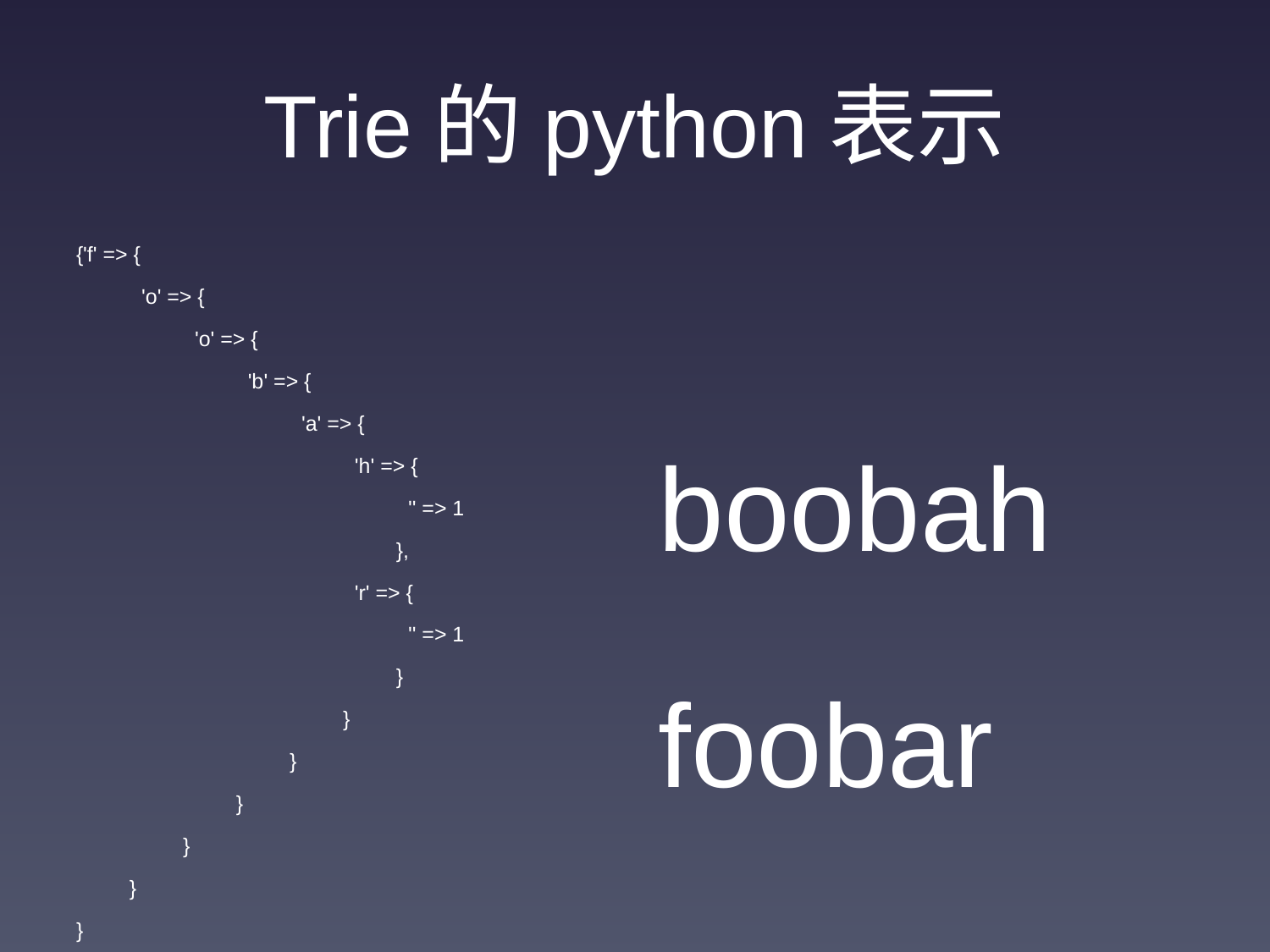

# Trie的python表示
{'f' => {
           'o' => {
                    'o' => {
                             'b' => {
                                      'a' => {
                                               'h' => {
                                                        '' => 1
                                                      },
                                               'r' => {
                                                        '' => 1
                                                      }
                                             }
                                    }
                           }
                  }
         }
}

boobah
foobar